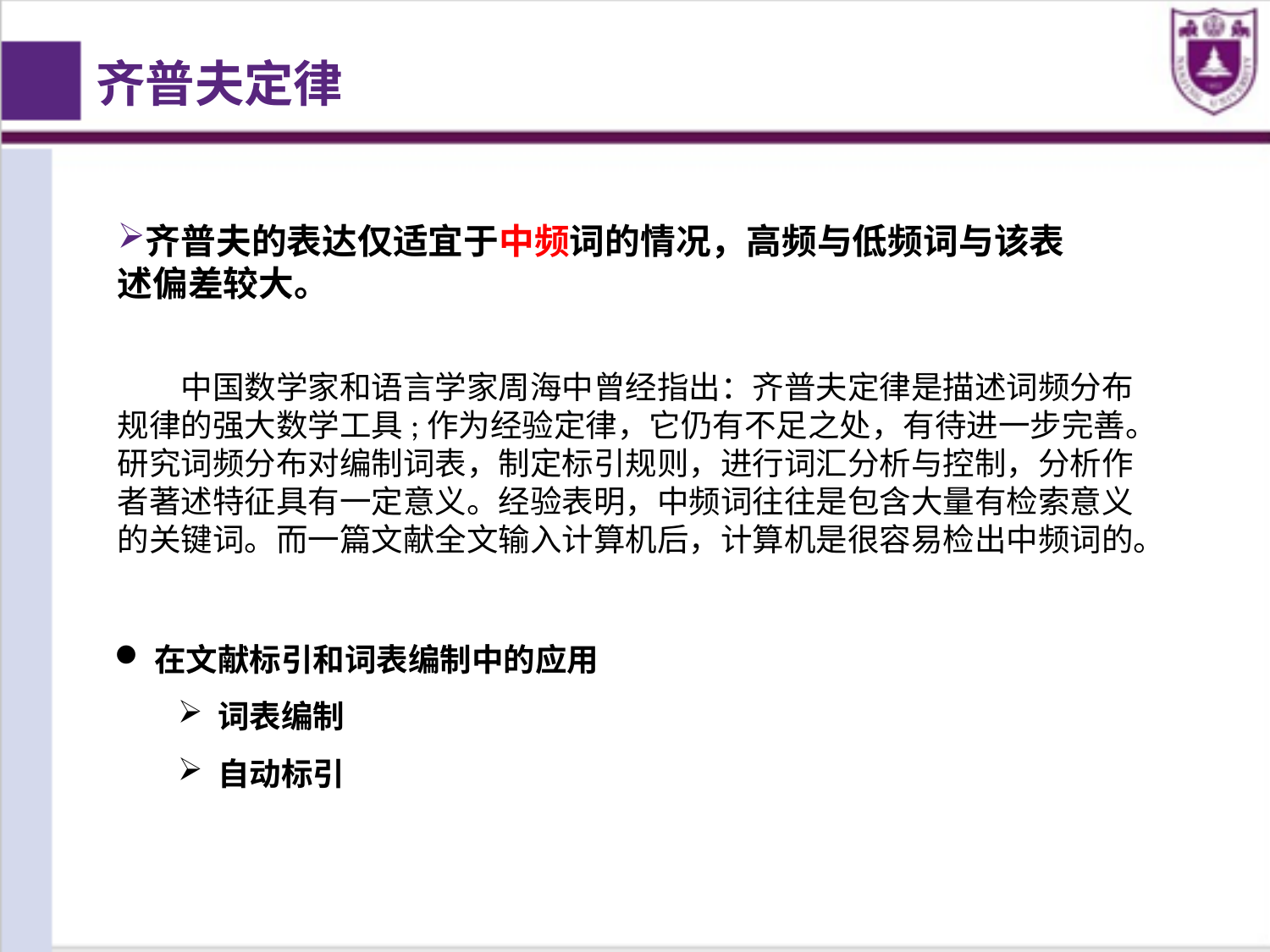

齐普夫定律
齐普夫的表达仅适宜于中频词的情况，高频与低频词与该表述偏差较大。
中国数学家和语言学家周海中曾经指出：齐普夫定律是描述词频分布规律的强大数学工具;作为经验定律，它仍有不足之处，有待进一步完善。研究词频分布对编制词表，制定标引规则，进行词汇分析与控制，分析作者著述特征具有一定意义。经验表明，中频词往往是包含大量有检索意义的关键词。而一篇文献全文输入计算机后，计算机是很容易检出中频词的。
在文献标引和词表编制中的应用
词表编制
自动标引